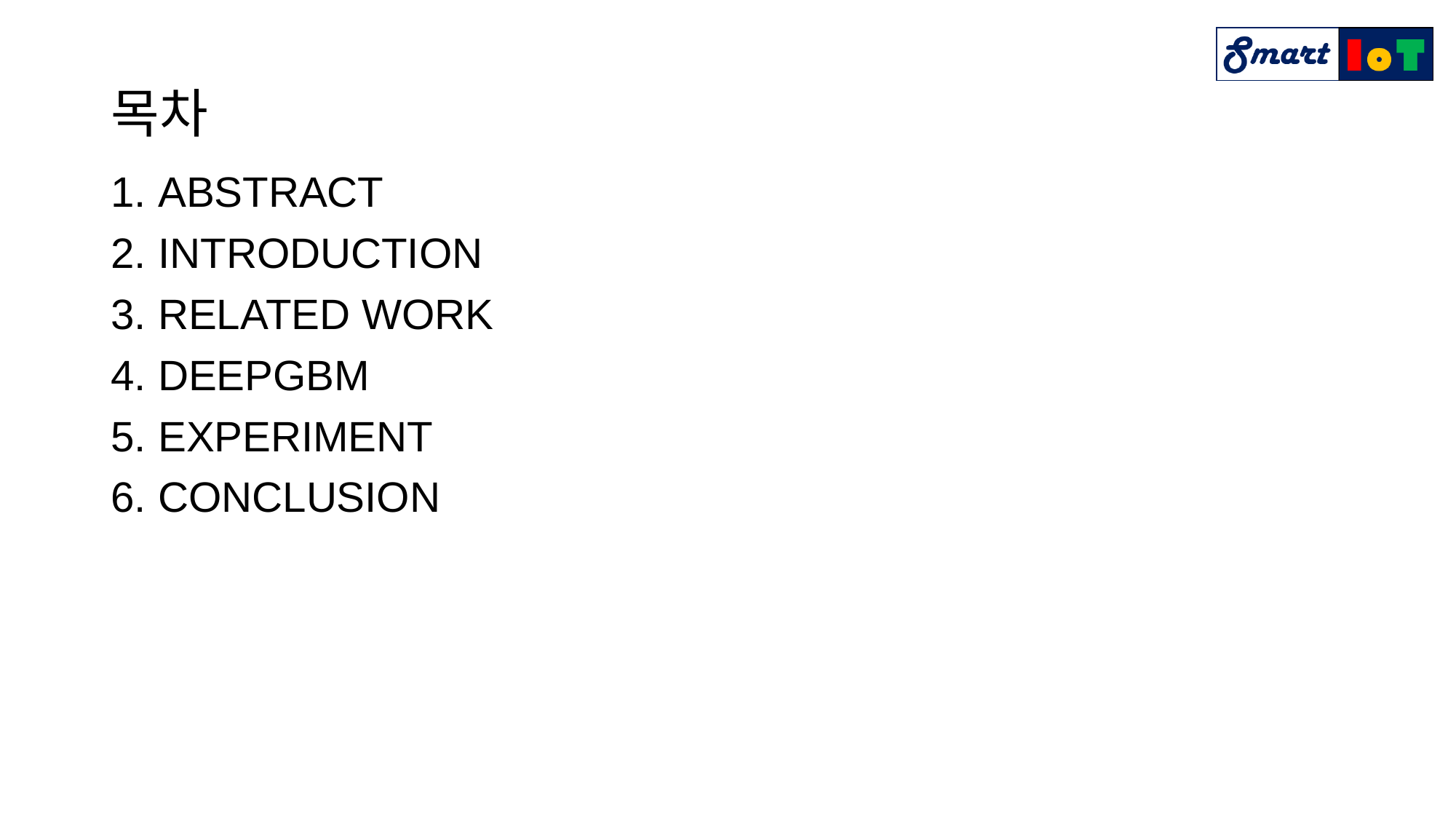

# 목차
1. ABSTRACT
2. INTRODUCTION
3. RELATED WORK
4. DEEPGBM
5. EXPERIMENT
6. CONCLUSION